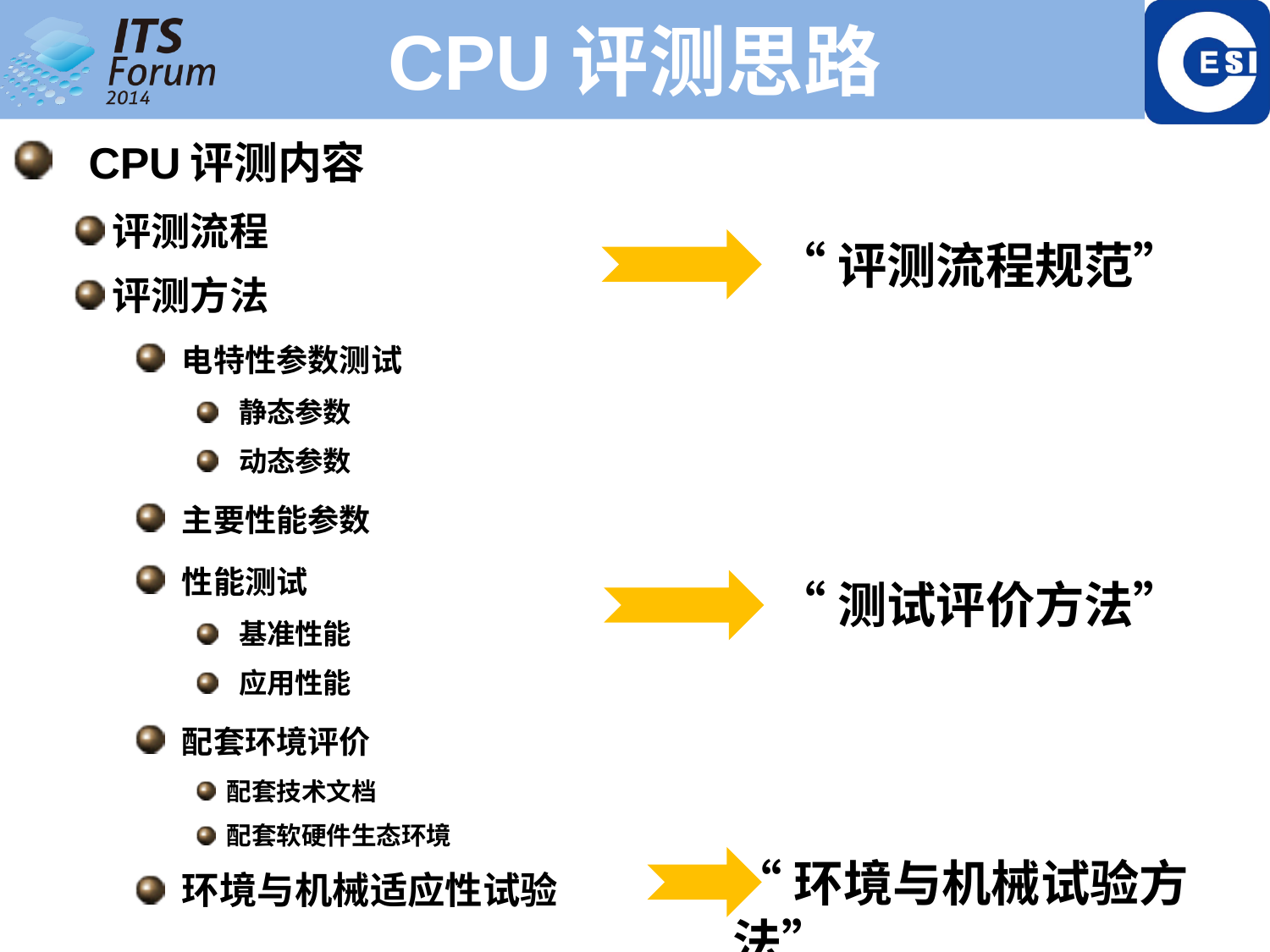

# CPU评测思路
 CPU评测内容
评测流程
评测方法
 电特性参数测试
 静态参数
 动态参数
 主要性能参数
 性能测试
 基准性能
 应用性能
 配套环境评价
配套技术文档
配套软硬件生态环境
 环境与机械适应性试验
“评测流程规范”

“测试评价方法”

“环境与机械试验方法”